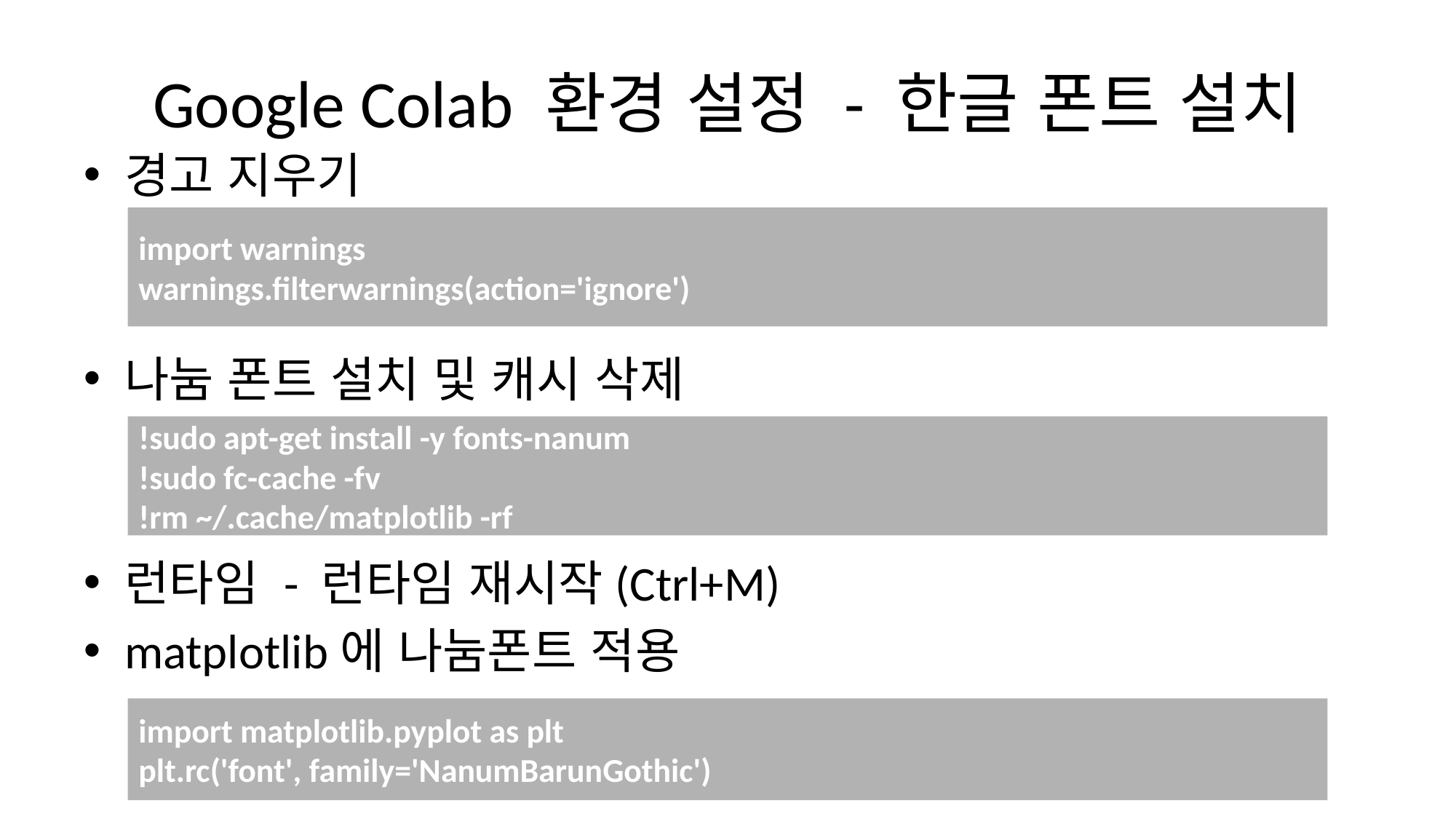

# Google Colab 환경 설정 - 한글 폰트 설치
경고 지우기

나눔 폰트 설치 및 캐시 삭제

런타임 - 런타임 재시작(Ctrl+M)
matplotlib에 나눔폰트 적용

import warnings
warnings.filterwarnings(action='ignore')
!sudo apt-get install -y fonts-nanum
!sudo fc-cache -fv
!rm ~/.cache/matplotlib -rf
import matplotlib.pyplot as plt
plt.rc('font', family='NanumBarunGothic')